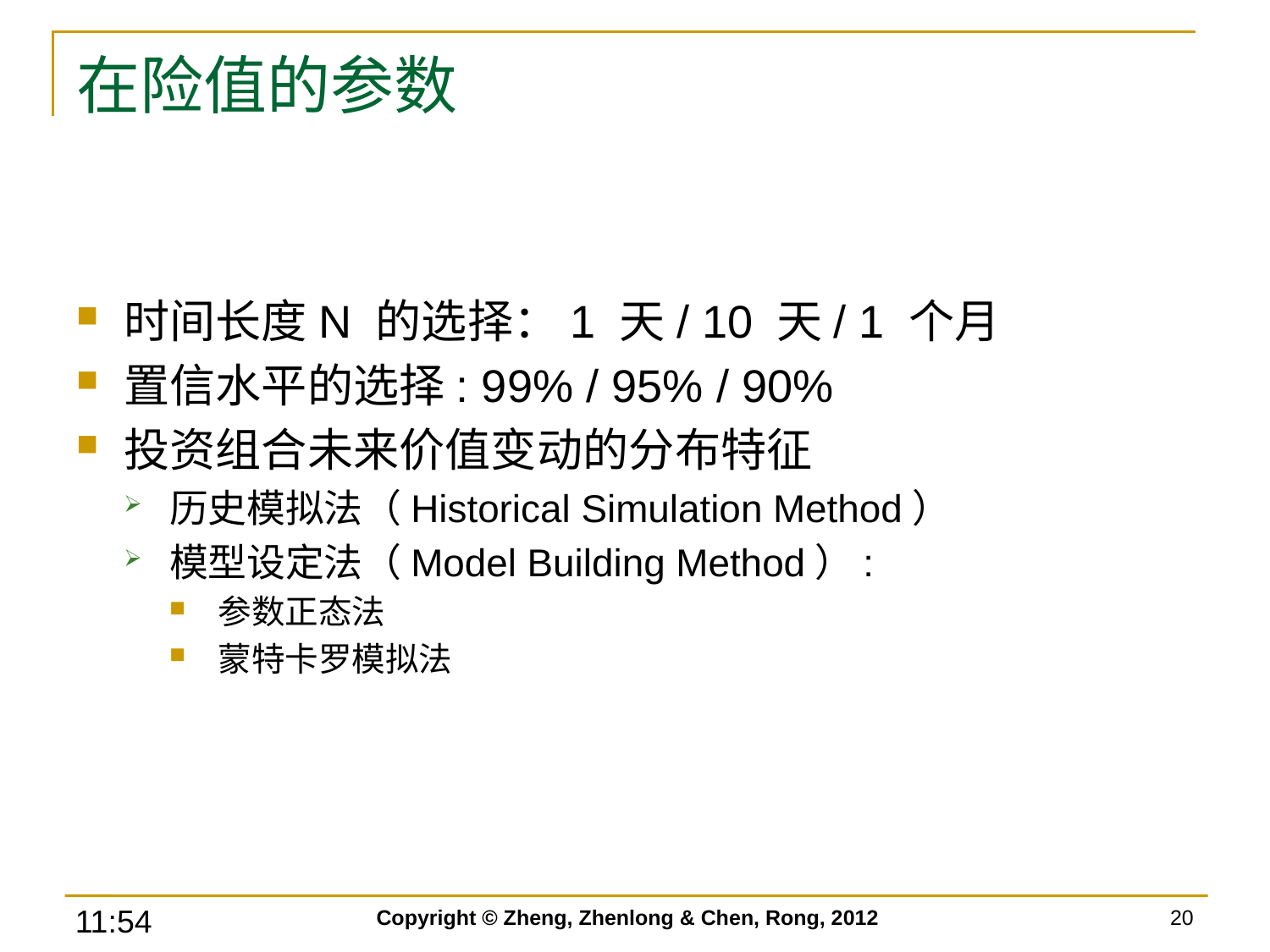

# 在险值的参数

时间长度N 的选择：1 天/ 10 天/ 1 个月
置信水平的选择: 99% / 95% / 90%
投资组合未来价值变动的分布特征
历史模拟法（Historical Simulation Method）
模型设定法（Model Building Method）:
参数正态法
蒙特卡罗模拟法
Copyright © Zheng, Zhenlong & Chen, Rong, 2012
20